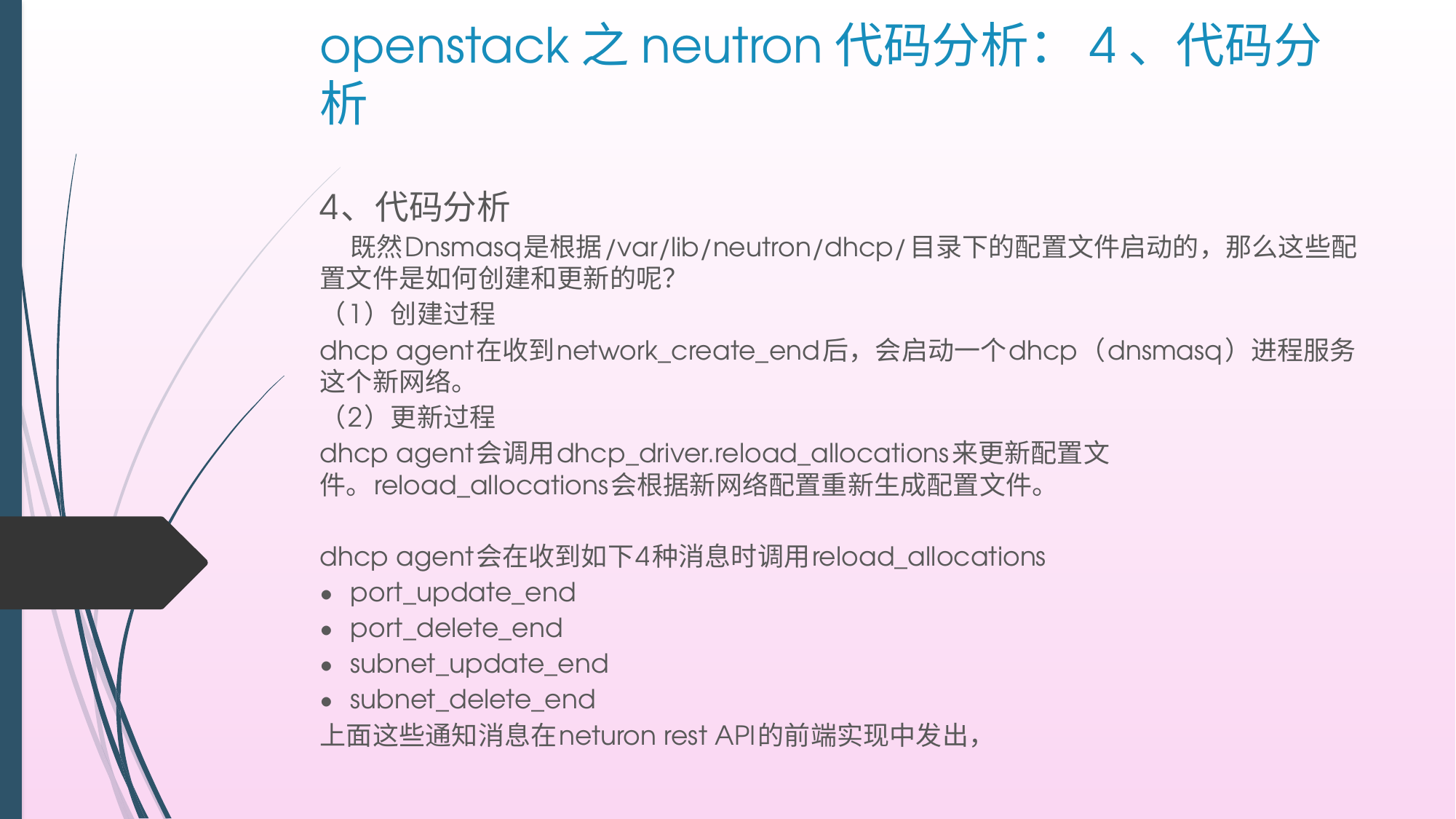

# openstack之neutron代码分析：4、代码分析
4、代码分析
	既然Dnsmasq是根据/var/lib/neutron/dhcp/目录下的配置文件启动的，那么这些配置文件是如何创建和更新的呢？
（1）创建过程
dhcp agent在收到network_create_end后，会启动一个dhcp（dnsmasq）进程服务这个新网络。
（2）更新过程
dhcp agent会调用dhcp_driver.reload_allocations来更新配置文件。reload_allocations会根据新网络配置重新生成配置文件。

dhcp agent会在收到如下4种消息时调用reload_allocations
•	port_update_end
•	port_delete_end
•	subnet_update_end
•	subnet_delete_end
上面这些通知消息在neturon rest API的前端实现中发出，